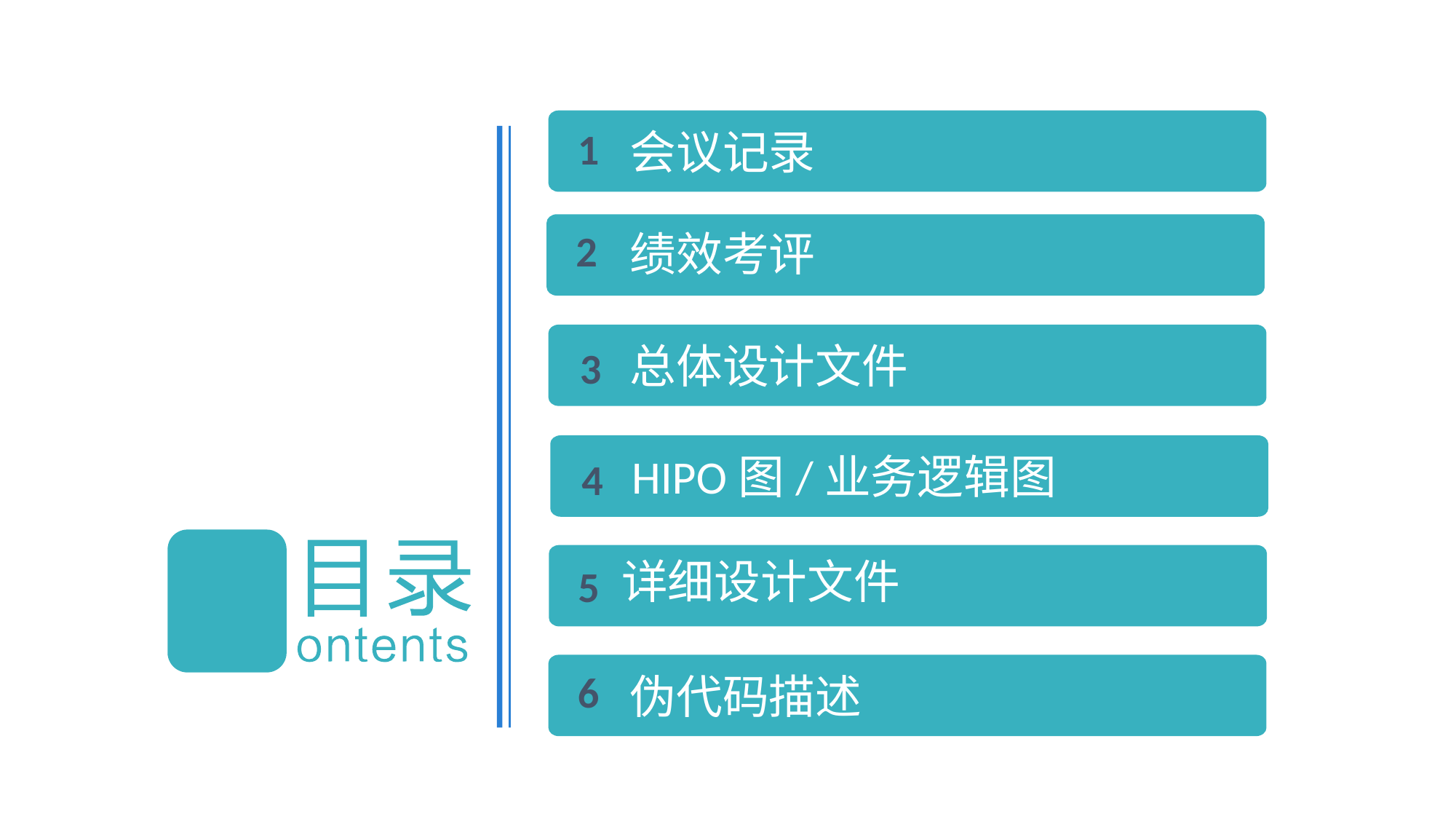

1

会议记录

2

绩效考评

总体设计文件
3

HIPO图/业务逻辑图
4

详细设计文件

5

6

伪代码描述